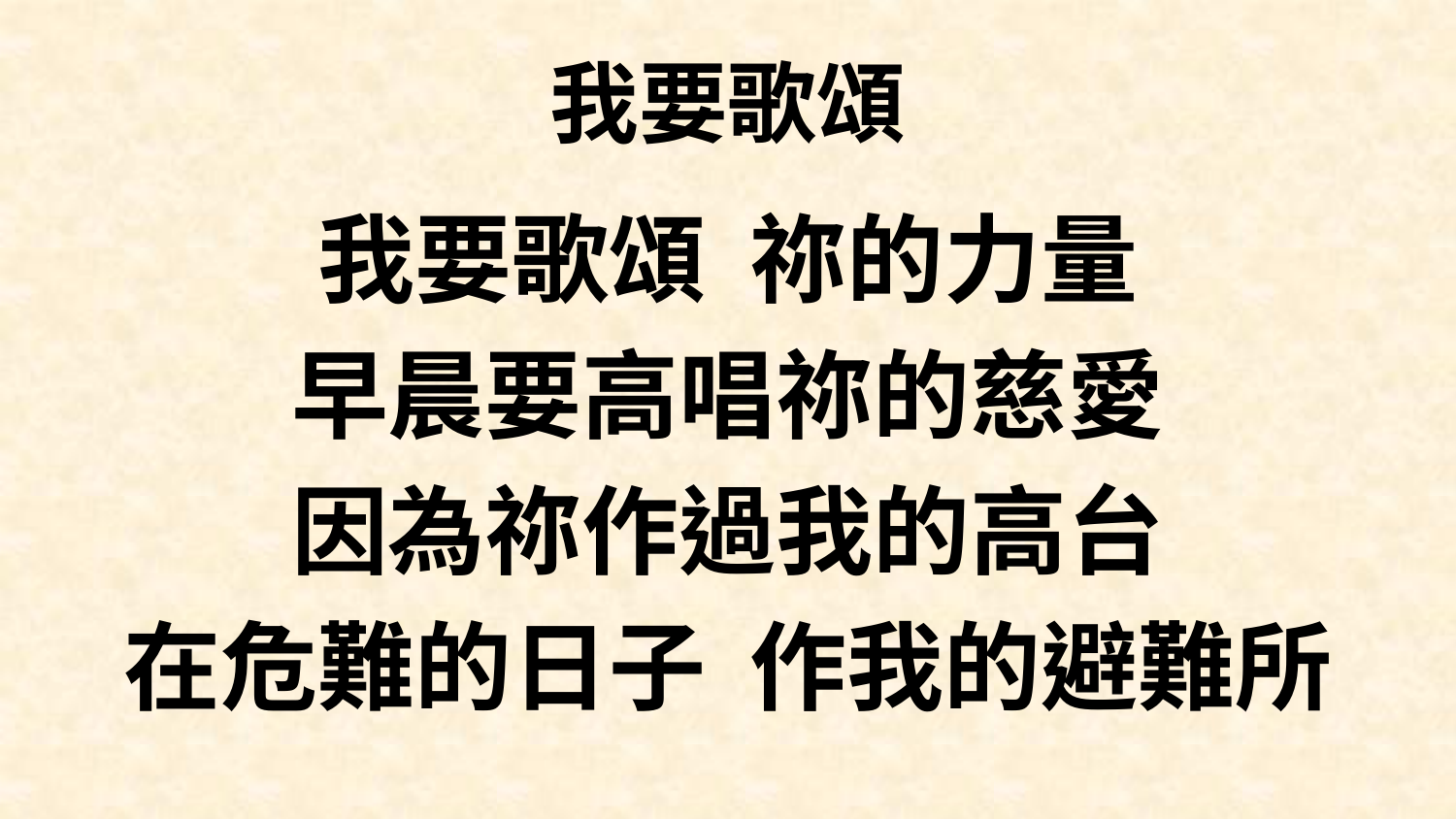

# 我要歌頌
我要歌頌  祢的力量
早晨要高唱祢的慈愛
因為祢作過我的高台
在危難的日子  作我的避難所